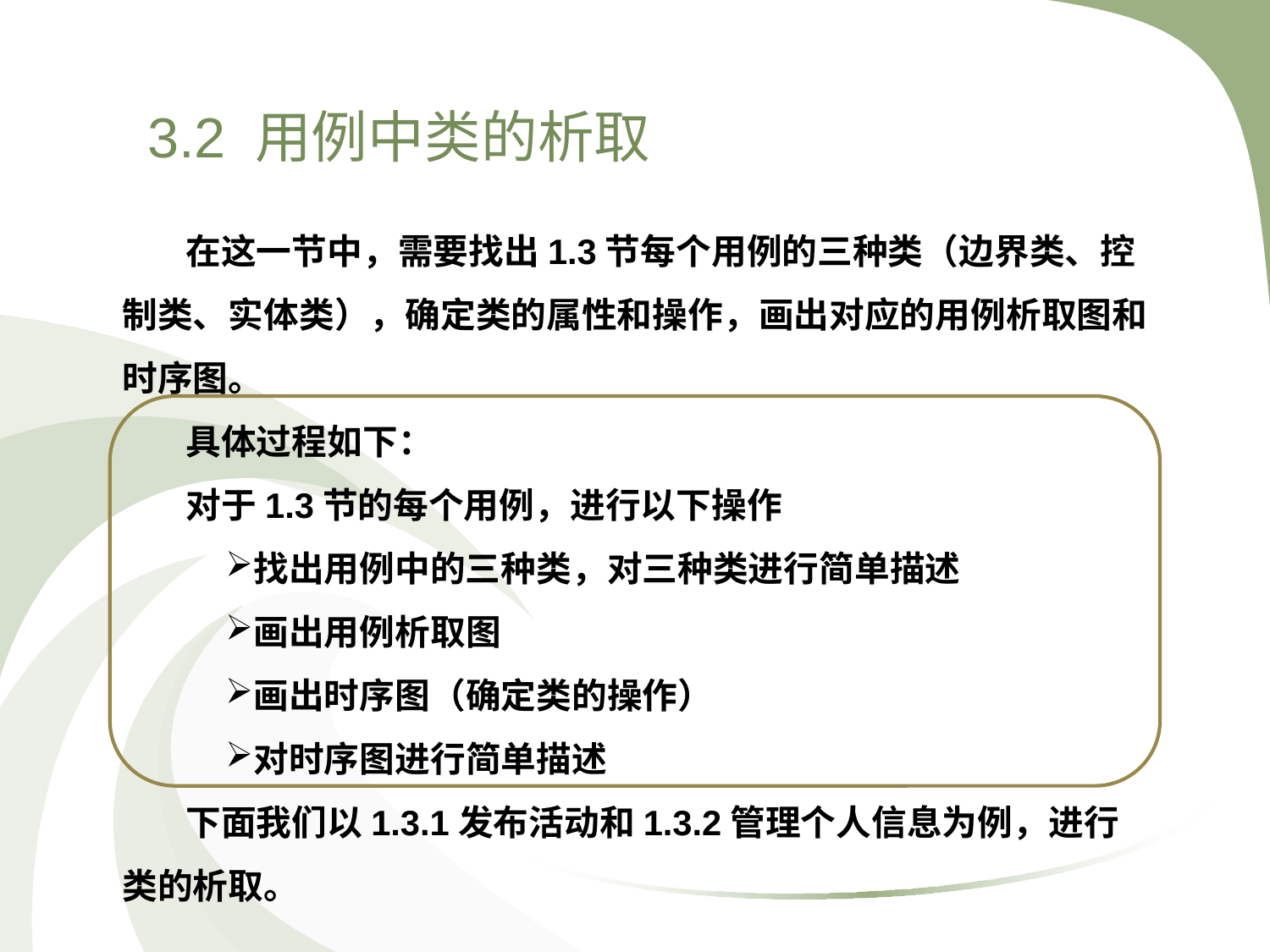

3.2 用例中类的析取
在这一节中，需要找出1.3节每个用例的三种类（边界类、控制类、实体类），确定类的属性和操作，画出对应的用例析取图和时序图。
具体过程如下：
对于1.3节的每个用例，进行以下操作
找出用例中的三种类，对三种类进行简单描述
画出用例析取图
画出时序图（确定类的操作）
对时序图进行简单描述
下面我们以1.3.1发布活动和1.3.2管理个人信息为例，进行类的析取。